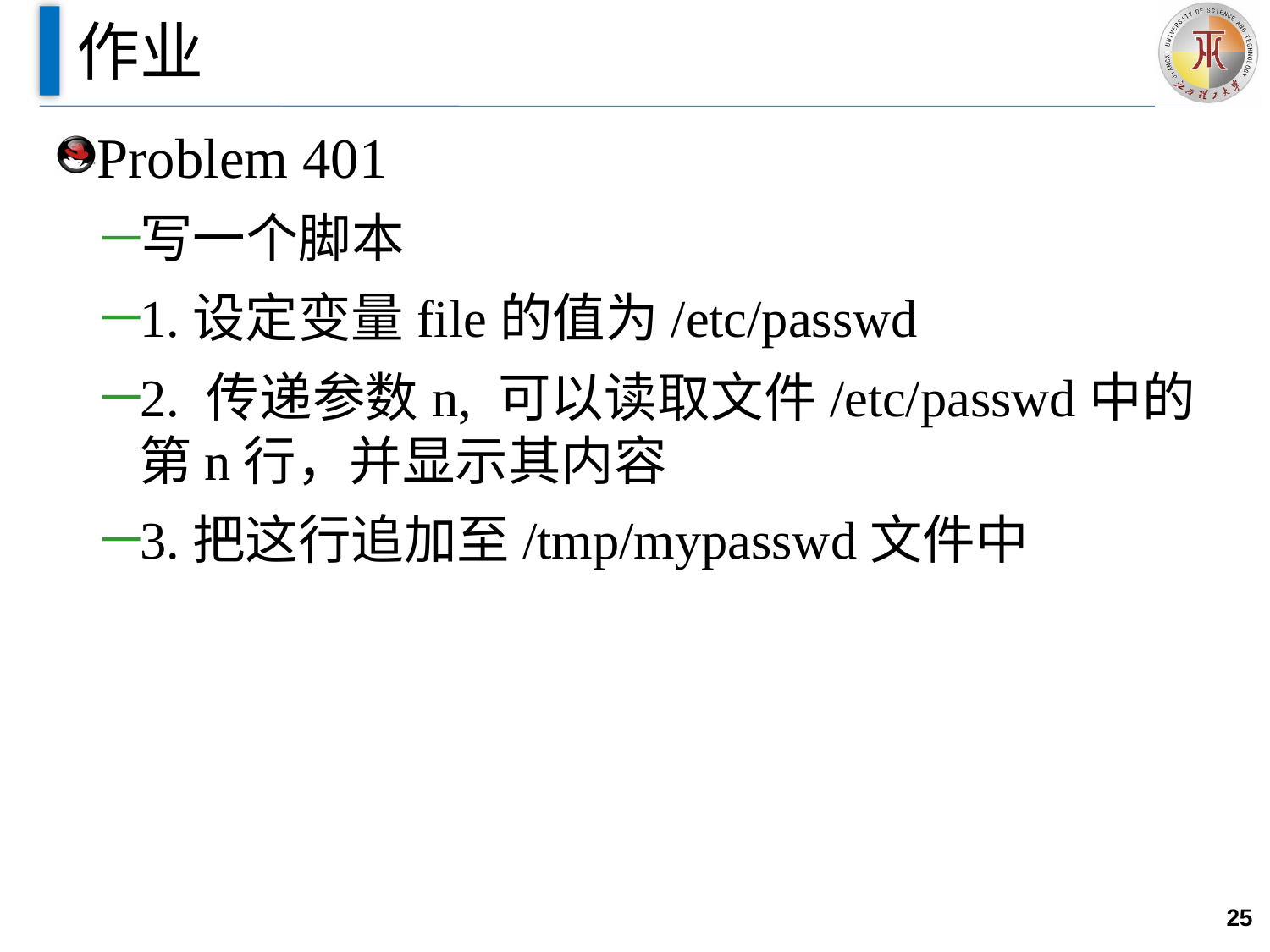

# 作业
Problem 401
写一个脚本
1.设定变量file的值为/etc/passwd
2. 传递参数n, 可以读取文件/etc/passwd中的第n行，并显示其内容
3.把这行追加至/tmp/mypasswd文件中

25